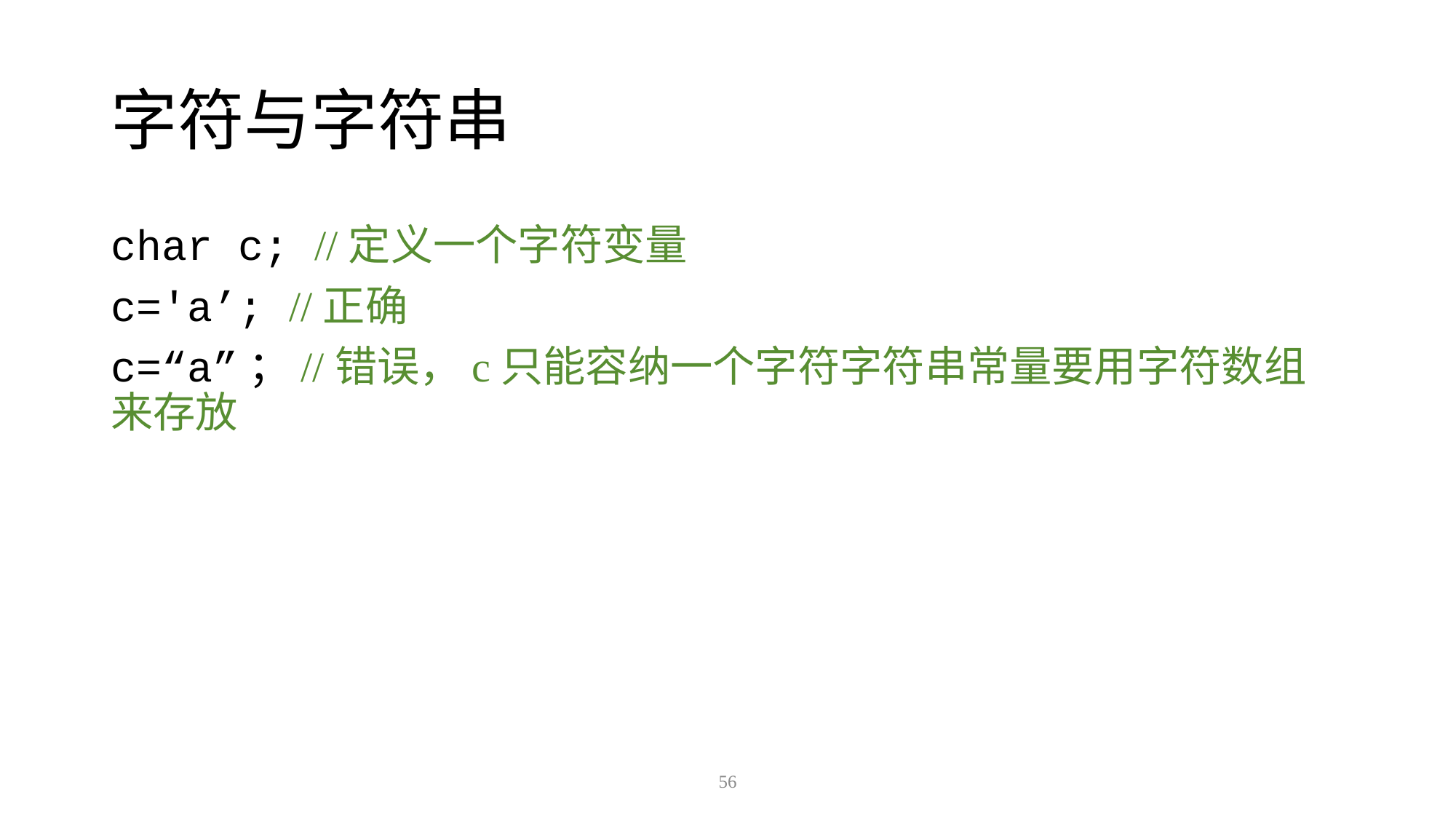

# 字符与字符串
char c; //定义一个字符变量
c='a’; //正确
c=“a”；//错误，c只能容纳一个字符字符串常量要用字符数组来存放
56